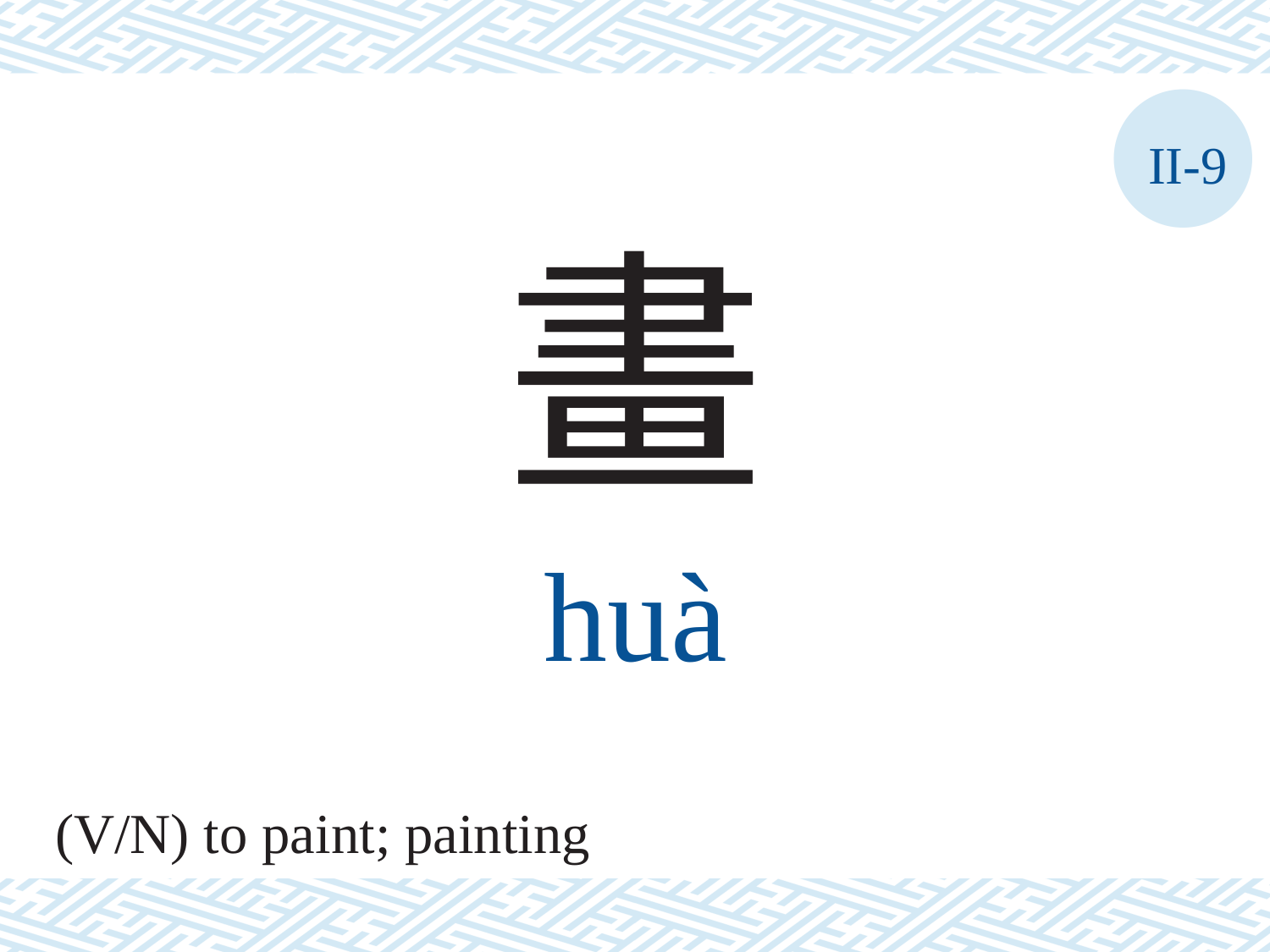

II-9
畫
huà
(V/N) to paint; painting